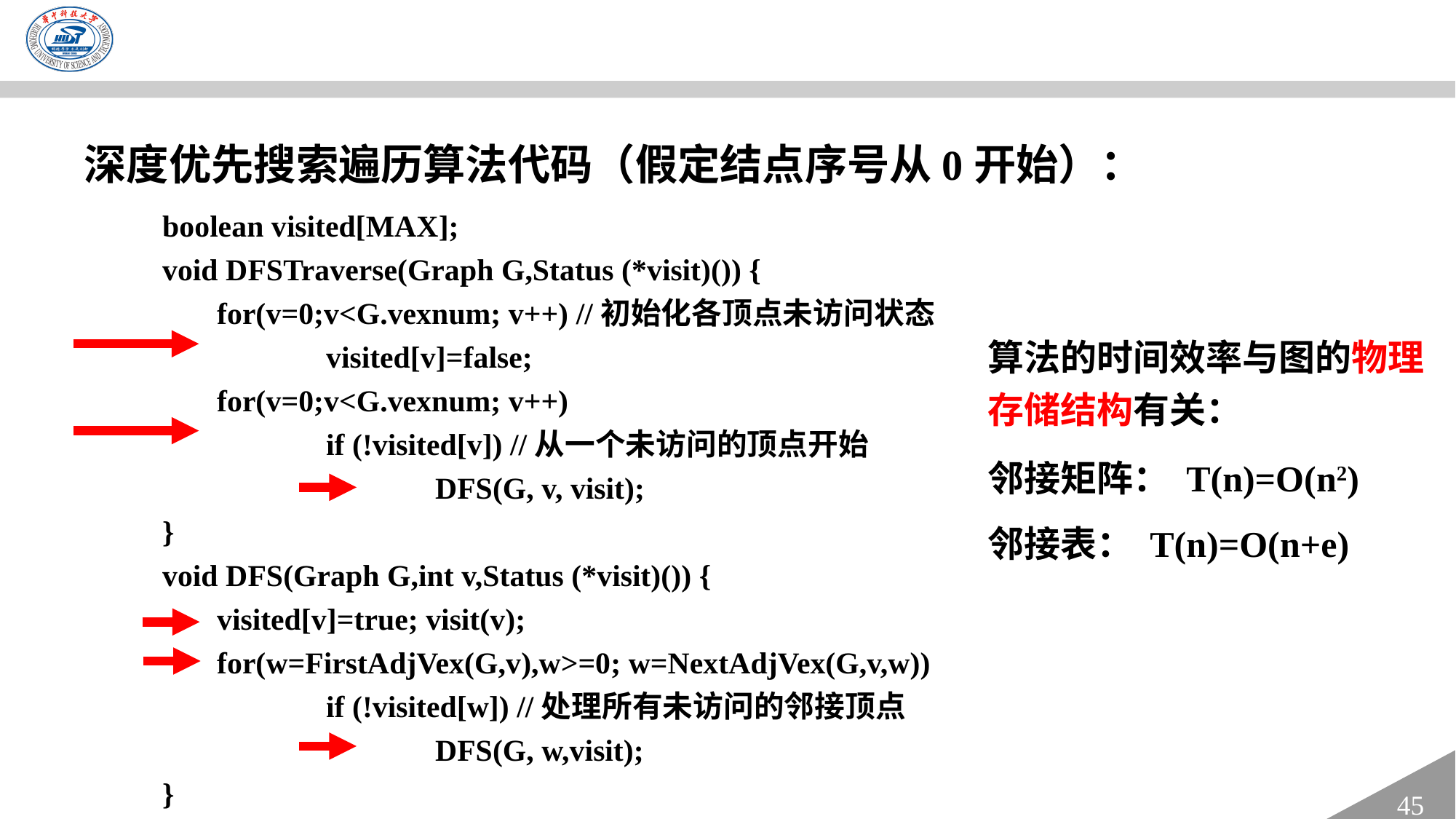

深度优先搜索遍历算法代码（假定结点序号从0开始）：
boolean visited[MAX];
void DFSTraverse(Graph G,Status (*visit)()) {
for(v=0;v<G.vexnum; v++) //初始化各顶点未访问状态
	visited[v]=false;
for(v=0;v<G.vexnum; v++)
	if (!visited[v]) //从一个未访问的顶点开始
		DFS(G, v, visit);
}
void DFS(Graph G,int v,Status (*visit)()) {
visited[v]=true; visit(v);
for(w=FirstAdjVex(G,v),w>=0; w=NextAdjVex(G,v,w))
	if (!visited[w]) //处理所有未访问的邻接顶点
		DFS(G, w,visit);
}
算法的时间效率与图的物理存储结构有关：
邻接矩阵： T(n)=O(n2)
邻接表： T(n)=O(n+e)